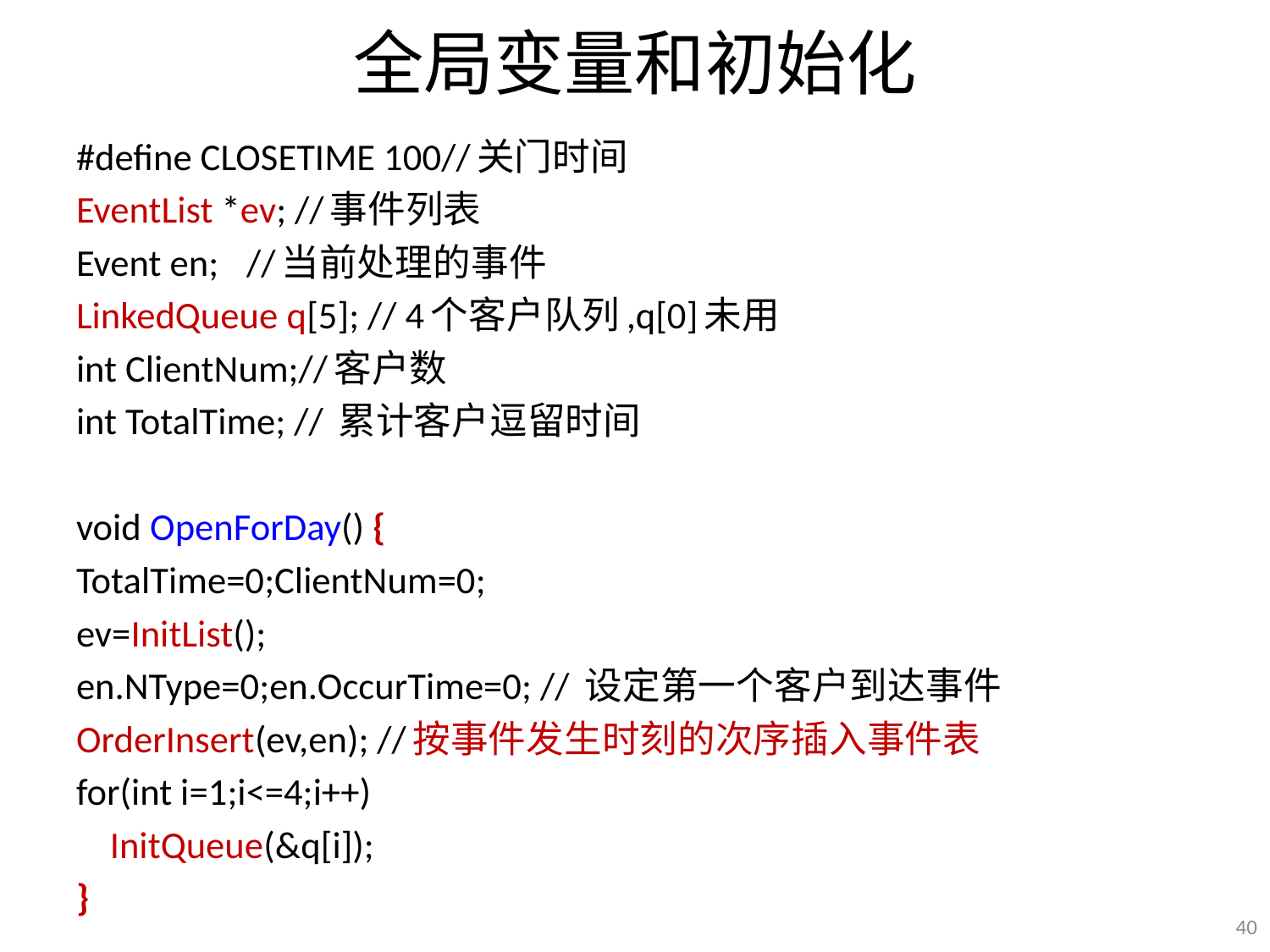

# 全局变量和初始化
#define CLOSETIME 100//关门时间
EventList *ev; //事件列表
Event en; 	//当前处理的事件
LinkedQueue q[5]; // 4个客户队列,q[0]未用
int ClientNum;//客户数
int TotalTime; // 累计客户逗留时间

void OpenForDay() {
TotalTime=0;ClientNum=0;
ev=InitList();
en.NType=0;en.OccurTime=0; // 设定第一个客户到达事件
OrderInsert(ev,en); //按事件发生时刻的次序插入事件表
for(int i=1;i<=4;i++)
    InitQueue(&q[i]);
}

40